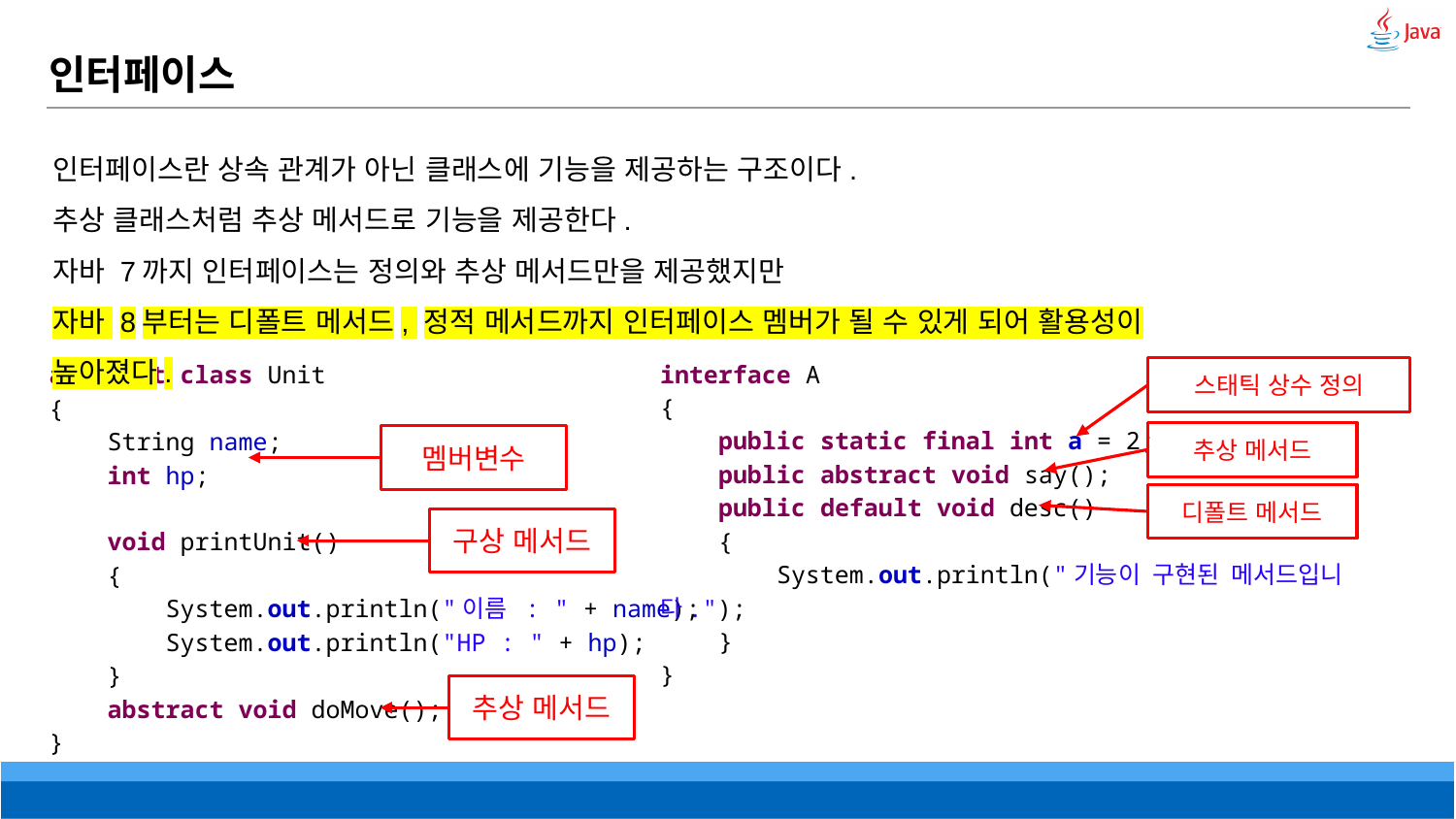

# 인터페이스
인터페이스란 상속 관계가 아닌 클래스에 기능을 제공하는 구조이다.
추상 클래스처럼 추상 메서드로 기능을 제공한다.
자바 7까지 인터페이스는 정의와 추상 메서드만을 제공했지만
자바 8부터는 디폴트 메서드, 정적 메서드까지 인터페이스 멤버가 될 수 있게 되어 활용성이 높아졌다.

interface A
{
    public static final int a = 2;
    public abstract void say();
    public default void desc()
    {
        System.out.println("기능이 구현된 메서드입니다.");
    }
}
abstract class Unit
{
    String name;
    int hp;

    void printUnit()
    {
        System.out.println("이름 : " + name);
        System.out.println("HP : " + hp);
    }
    abstract void doMove();
}
스태틱 상수 정의
추상 메서드
멤버변수
디폴트 메서드
구상 메서드
추상 메서드